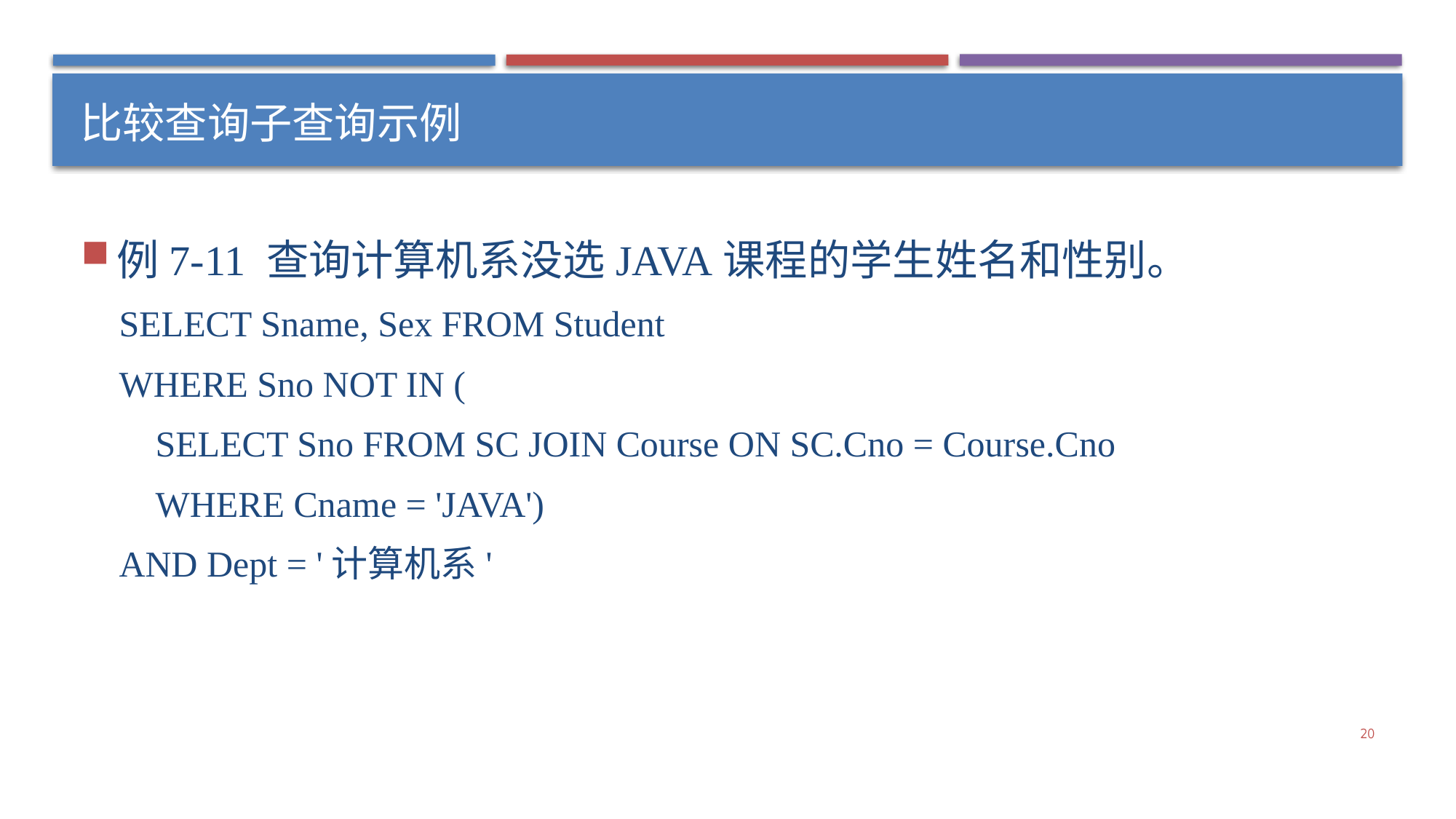

# 比较查询子查询示例
例7-11 查询计算机系没选JAVA课程的学生姓名和性别。
SELECT Sname, Sex FROM Student
WHERE Sno NOT IN (
    SELECT Sno FROM SC JOIN Course ON SC.Cno = Course.Cno
    WHERE Cname = 'JAVA')
AND Dept = '计算机系'

20